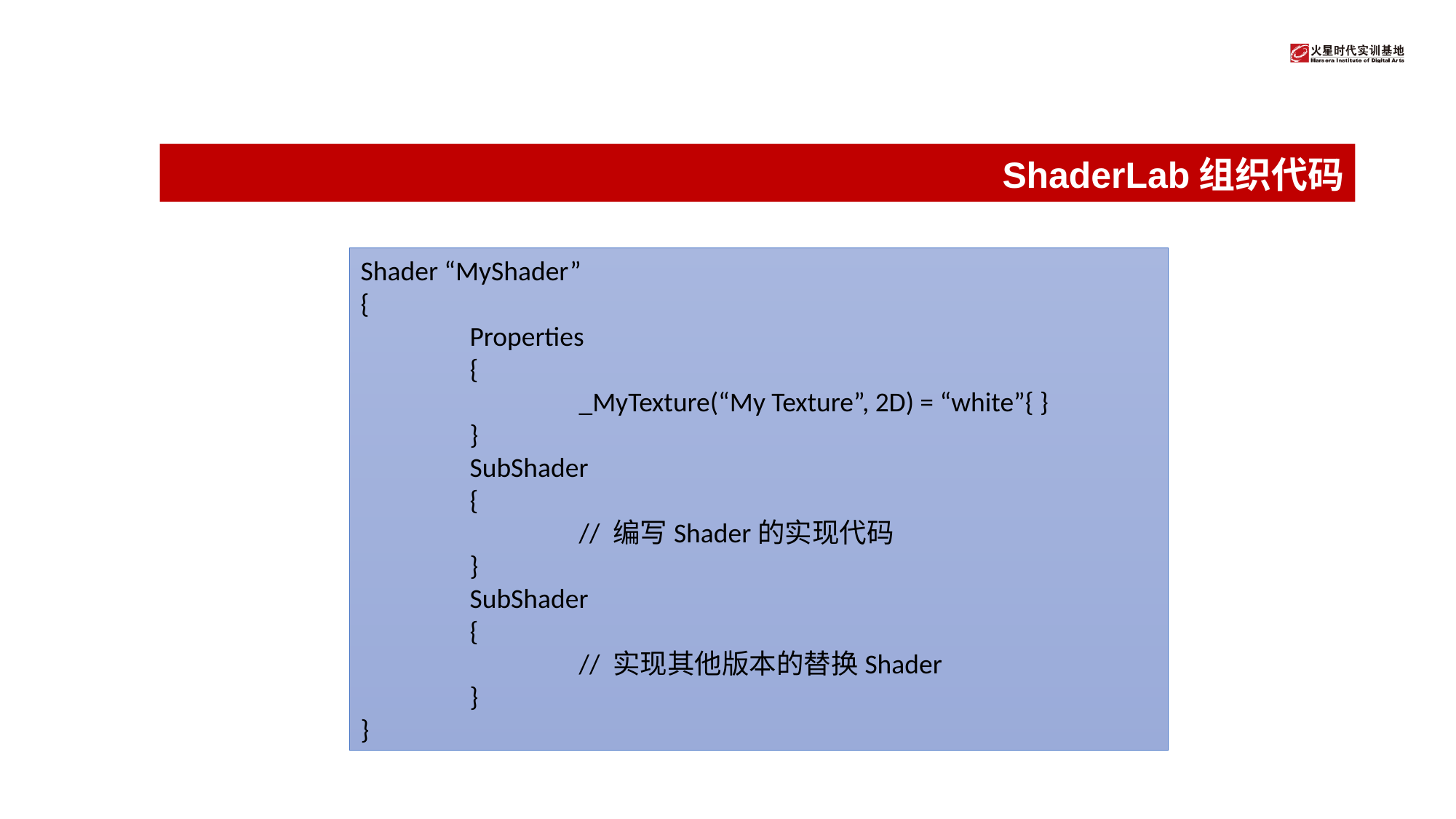

# ShaderLab组织代码
Shader “MyShader”
{
	Properties
	{
		_MyTexture(“My Texture”, 2D) = “white”{ }
	}
	SubShader
	{
		// 编写Shader的实现代码
	}
	SubShader
	{
		// 实现其他版本的替换Shader
	}
}